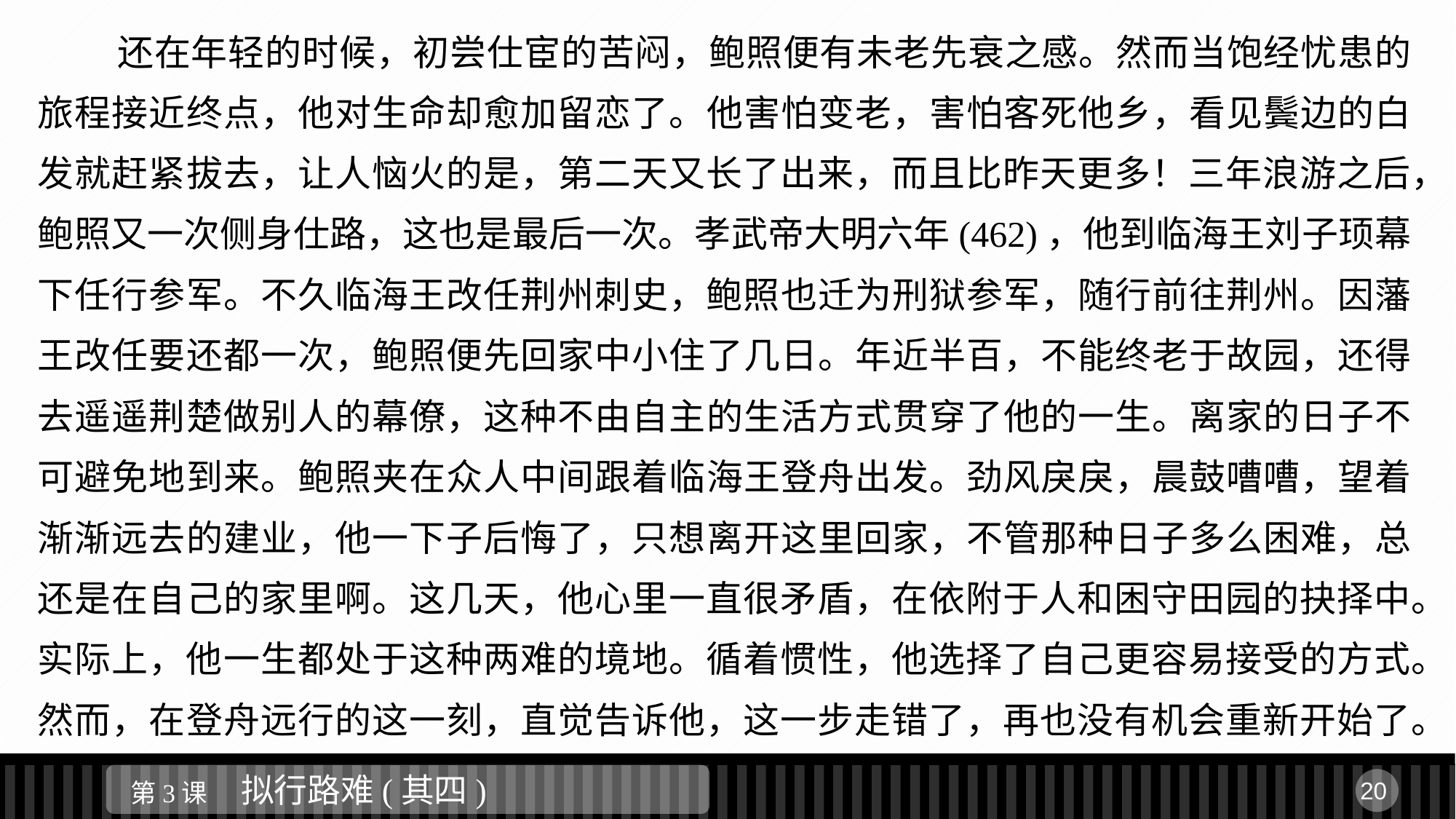

还在年轻的时候，初尝仕宦的苦闷，鲍照便有未老先衰之感。然而当饱经忧患的旅程接近终点，他对生命却愈加留恋了。他害怕变老，害怕客死他乡，看见鬓边的白发就赶紧拔去，让人恼火的是，第二天又长了出来，而且比昨天更多！三年浪游之后，鲍照又一次侧身仕路，这也是最后一次。孝武帝大明六年(462)，他到临海王刘子顼幕下任行参军。不久临海王改任荆州刺史，鲍照也迁为刑狱参军，随行前往荆州。因藩王改任要还都一次，鲍照便先回家中小住了几日。年近半百，不能终老于故园，还得去遥遥荆楚做别人的幕僚，这种不由自主的生活方式贯穿了他的一生。离家的日子不可避免地到来。鲍照夹在众人中间跟着临海王登舟出发。劲风戾戾，晨鼓嘈嘈，望着渐渐远去的建业，他一下子后悔了，只想离开这里回家，不管那种日子多么困难，总还是在自己的家里啊。这几天，他心里一直很矛盾，在依附于人和困守田园的抉择中。实际上，他一生都处于这种两难的境地。循着惯性，他选择了自己更容易接受的方式。然而，在登舟远行的这一刻，直觉告诉他，这一步走错了，再也没有机会重新开始了。